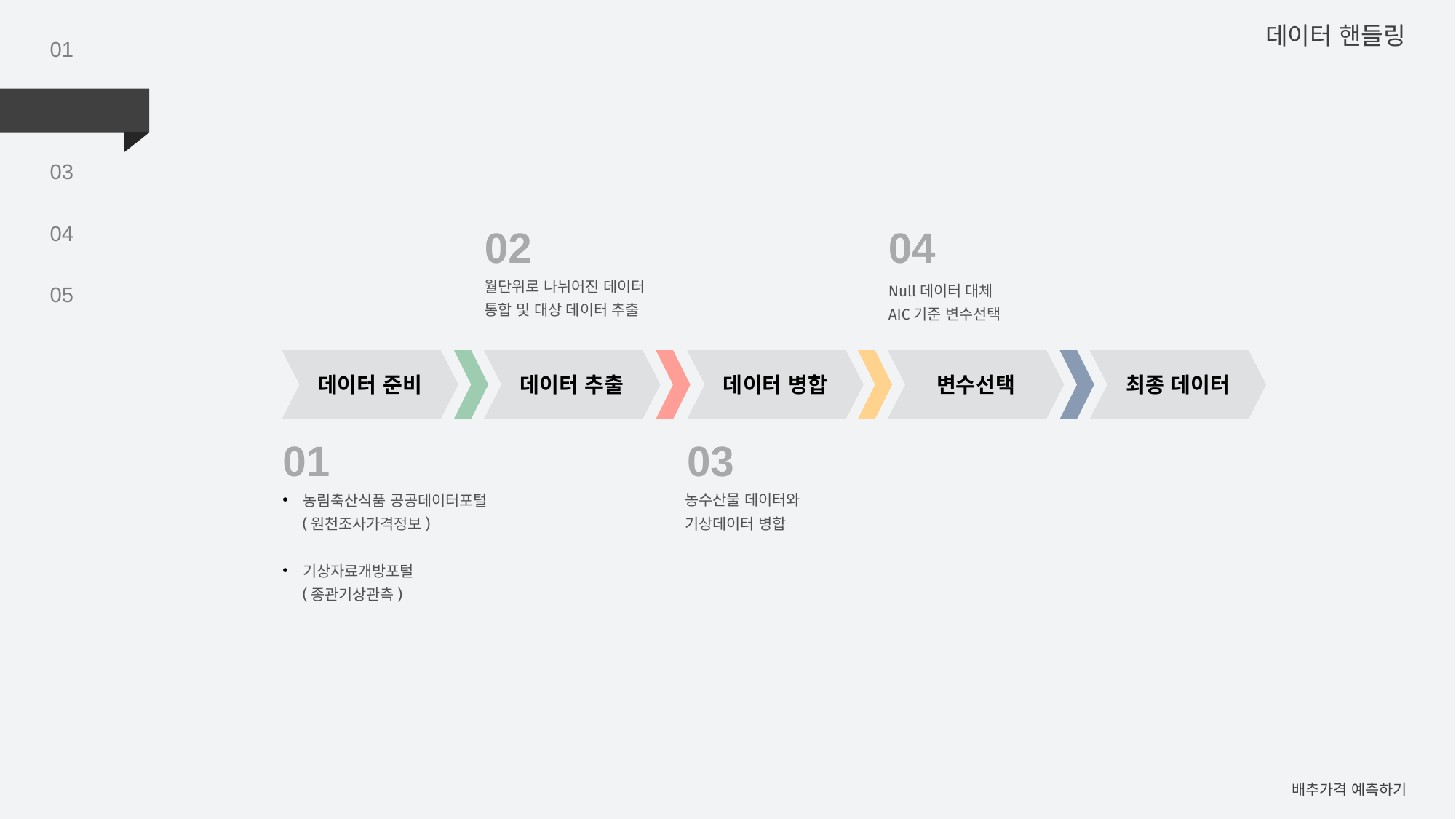

데이터 핸들링
01

02
03
04
02
04
월단위로 나뉘어진 데이터 통합 및 대상 데이터 추출
05
Null데이터 대체
AIC기준 변수선택
데이터 준비

데이터 추출

데이터 병합

변수선택

최종 데이터
01
03
농수산물 데이터와
기상데이터 병합
농림축산식품 공공데이터포털
     (원천조사가격정보)

기상자료개방포털
     (종관기상관측)
배추가격 예측하기